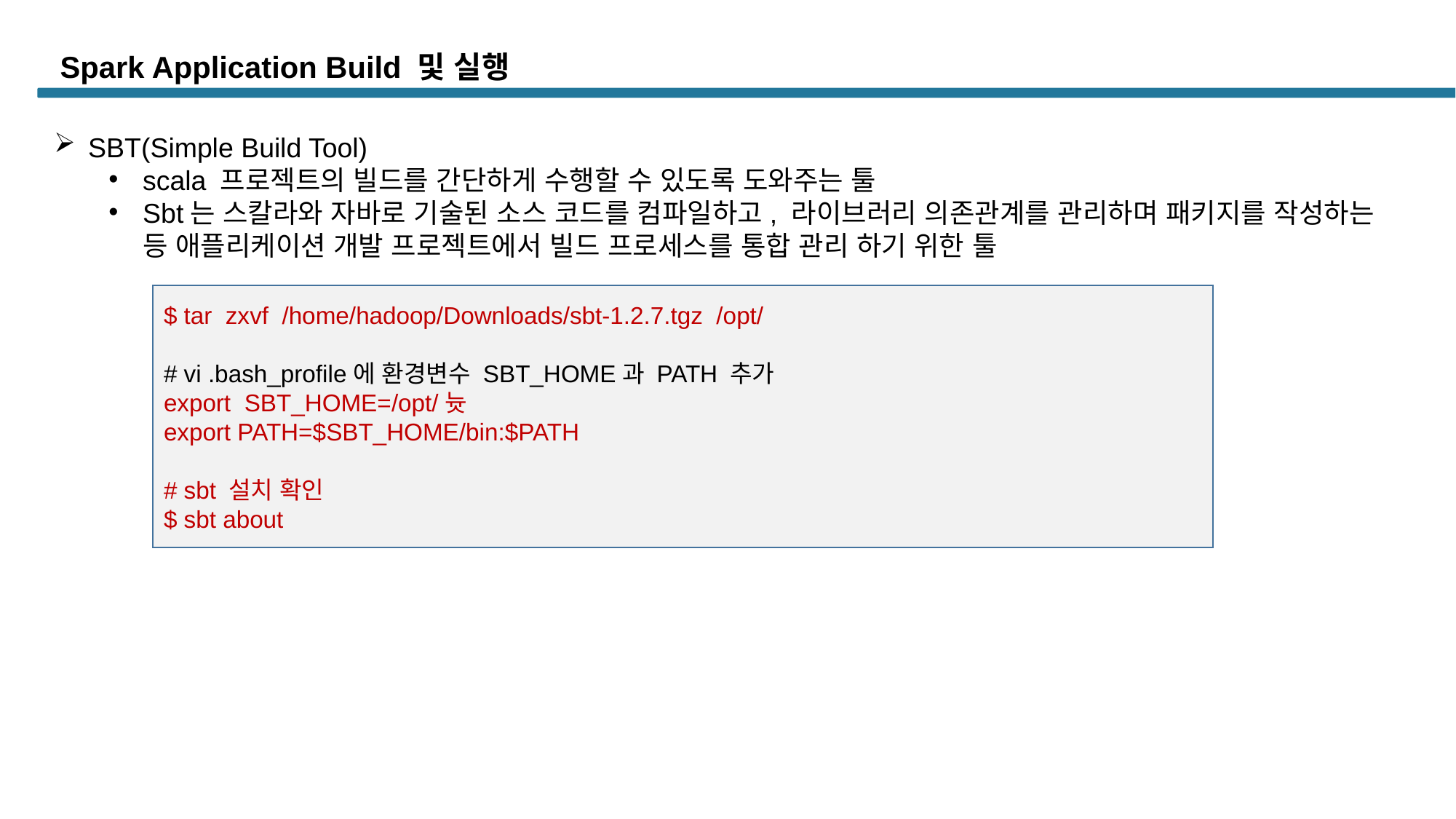

# Spark Application Build 및 실행
SBT(Simple Build Tool)
scala 프로젝트의 빌드를 간단하게 수행할 수 있도록 도와주는 툴
Sbt는 스칼라와 자바로 기술된 소스 코드를 컴파일하고, 라이브러리 의존관계를 관리하며 패키지를 작성하는 등 애플리케이션 개발 프로젝트에서 빌드 프로세스를 통합 관리 하기 위한 툴
$ tar  zxvf  /home/hadoop/Downloads/sbt-1.2.7.tgz  /opt/

# vi .bash_profile에 환경변수 SBT_HOME과 PATH 추가
export  SBT_HOME=/opt/늇
export PATH=$SBT_HOME/bin:$PATH

# sbt 설치 확인
$ sbt about